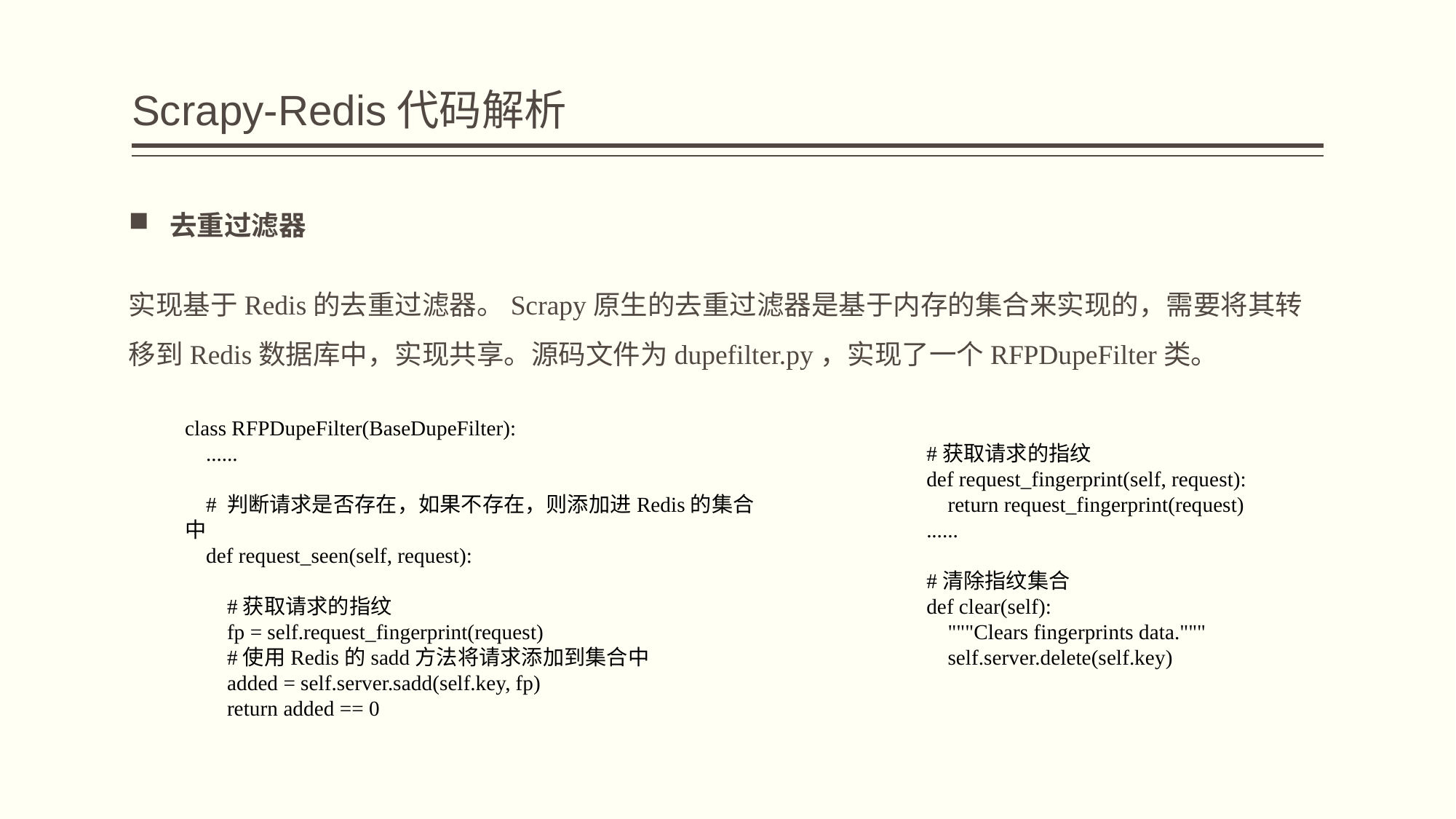

# Scrapy-Redis代码解析
去重过滤器
实现基于Redis的去重过滤器。Scrapy原生的去重过滤器是基于内存的集合来实现的，需要将其转移到Redis数据库中，实现共享。源码文件为dupefilter.py，实现了一个RFPDupeFilter类。
class RFPDupeFilter(BaseDupeFilter):
    ......

    # 判断请求是否存在，如果不存在，则添加进Redis的集合中
    def request_seen(self, request):

        #获取请求的指纹
        fp = self.request_fingerprint(request)
        #使用Redis的sadd方法将请求添加到集合中
        added = self.server.sadd(self.key, fp)
        return added == 0

    #获取请求的指纹
    def request_fingerprint(self, request):
        return request_fingerprint(request)
    ......

    #清除指纹集合
    def clear(self):
        """Clears fingerprints data."""
        self.server.delete(self.key)